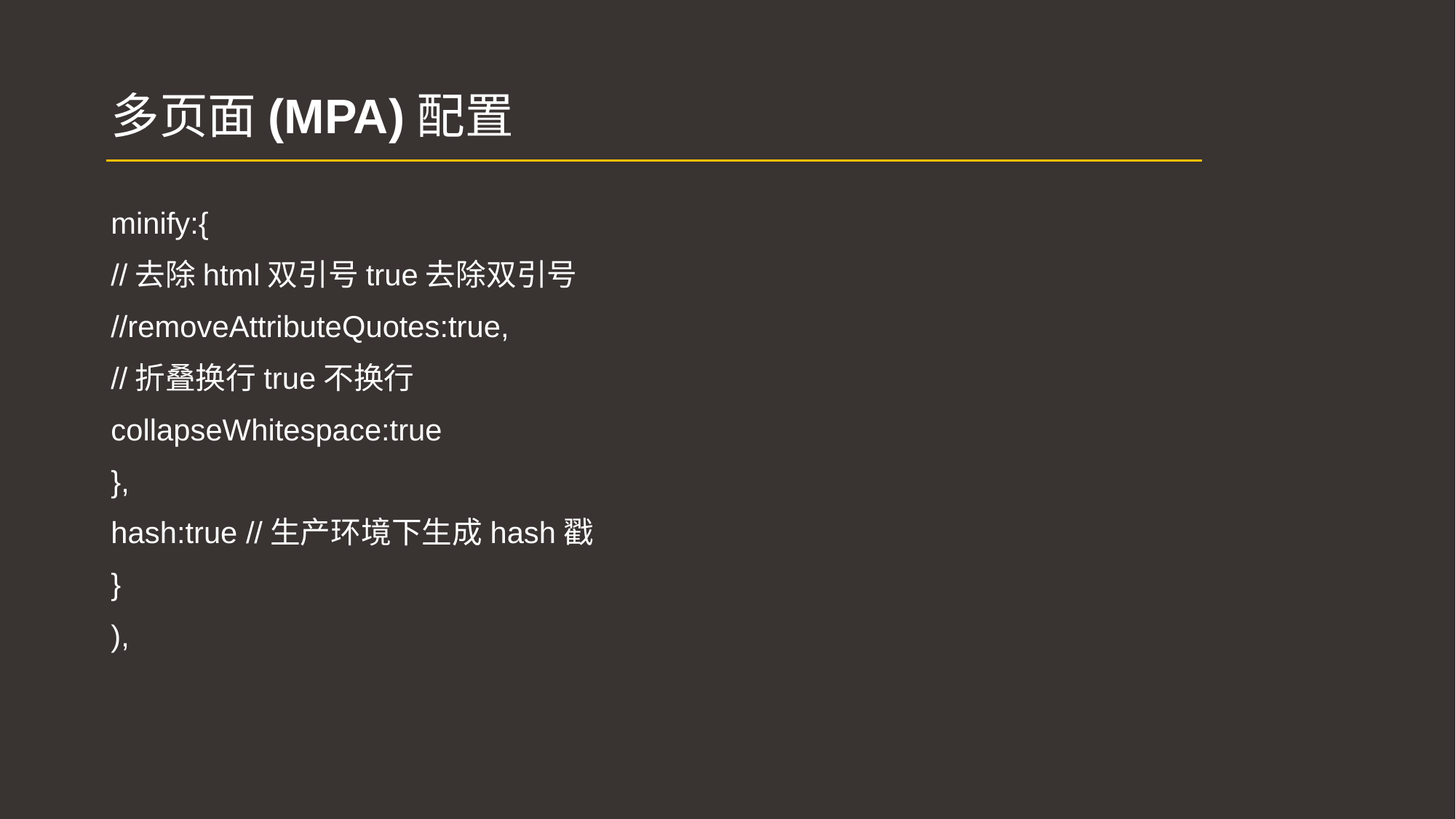

# 多页面(MPA)配置
minify:{
//去除html双引号true去除双引号
//removeAttributeQuotes:true,
//折叠换行true不换行
collapseWhitespace:true
},
hash:true //生产环境下生成hash戳
}
),